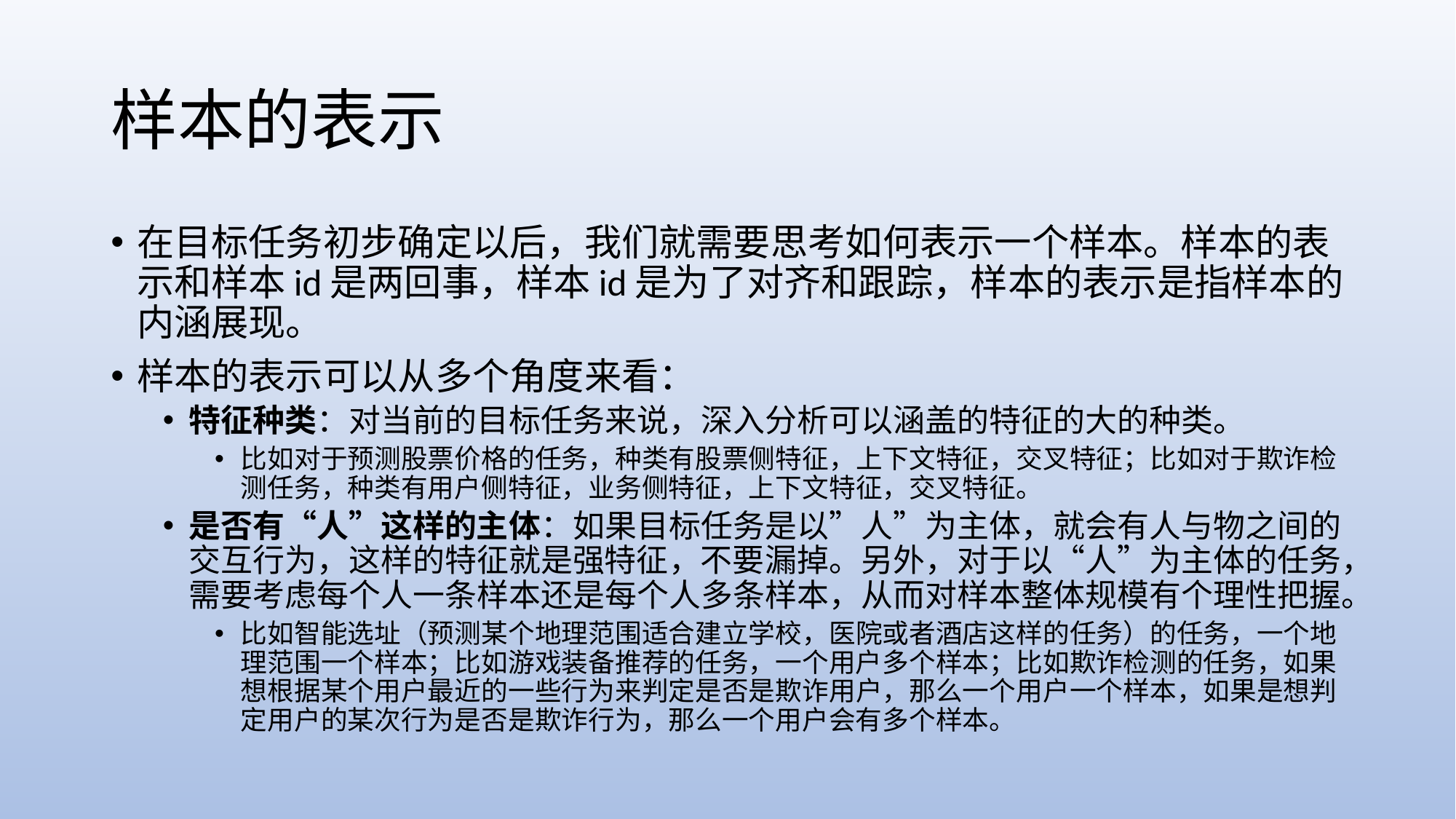

# 样本的表示
在目标任务初步确定以后，我们就需要思考如何表示一个样本。样本的表示和样本id是两回事，样本id是为了对齐和跟踪，样本的表示是指样本的内涵展现。
样本的表示可以从多个角度来看：
特征种类：对当前的目标任务来说，深入分析可以涵盖的特征的大的种类。
比如对于预测股票价格的任务，种类有股票侧特征，上下文特征，交叉特征；比如对于欺诈检测任务，种类有用户侧特征，业务侧特征，上下文特征，交叉特征。
是否有“人”这样的主体：如果目标任务是以”人”为主体，就会有人与物之间的交互行为，这样的特征就是强特征，不要漏掉。另外，对于以“人”为主体的任务，需要考虑每个人一条样本还是每个人多条样本，从而对样本整体规模有个理性把握。
比如智能选址（预测某个地理范围适合建立学校，医院或者酒店这样的任务）的任务，一个地理范围一个样本；比如游戏装备推荐的任务，一个用户多个样本；比如欺诈检测的任务，如果想根据某个用户最近的一些行为来判定是否是欺诈用户，那么一个用户一个样本，如果是想判定用户的某次行为是否是欺诈行为，那么一个用户会有多个样本。